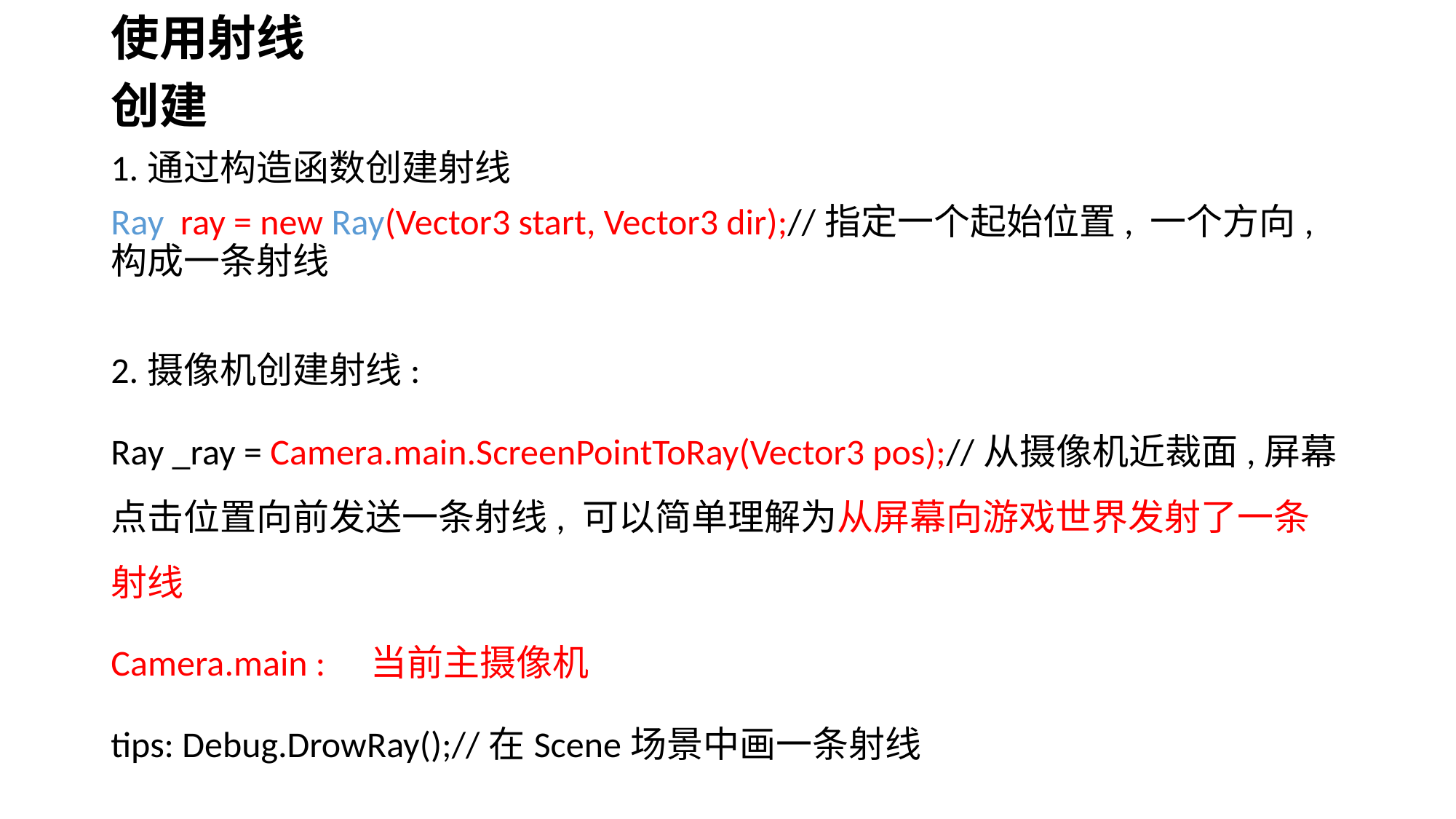

使用射线
创建
1.通过构造函数创建射线
Ray  ray = new Ray(Vector3 start, Vector3 dir);//指定一个起始位置, 一个方向, 构成一条射线

2.摄像机创建射线:
Ray _ray = Camera.main.ScreenPointToRay(Vector3 pos);//从摄像机近裁面,屏幕点击位置向前发送一条射线, 可以简单理解为从屏幕向游戏世界发射了一条射线
Camera.main :　当前主摄像机
tips: Debug.DrowRay();//在Scene场景中画一条射线